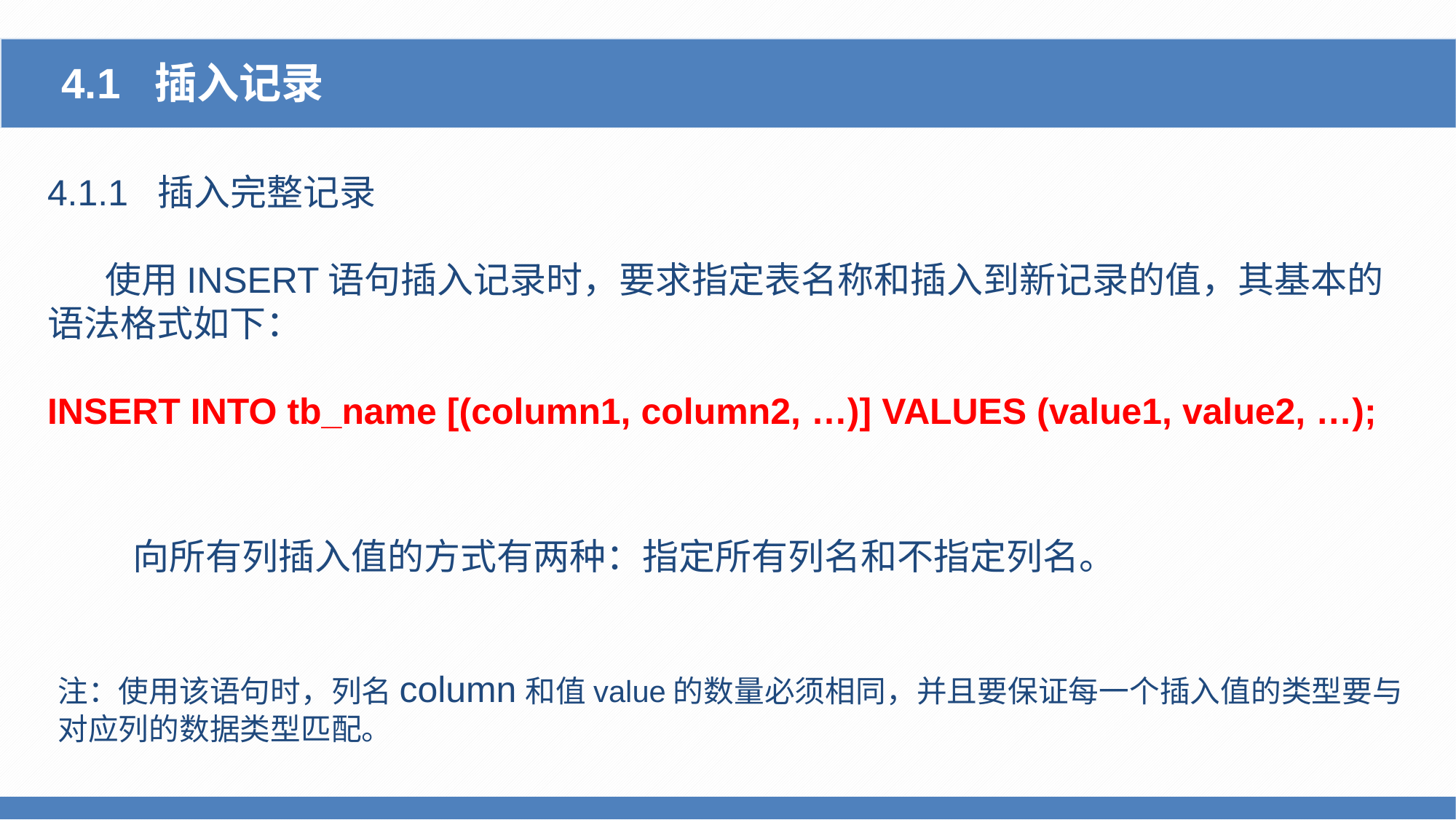

4.1  插入记录

4.1.1  插入完整记录

      使用INSERT语句插入记录时，要求指定表名称和插入到新记录的值，其基本的语法格式如下：

INSERT INTO tb_name [(column1, column2, …)] VALUES (value1, value2, …);

向所有列插入值的方式有两种：指定所有列名和不指定列名。
注：使用该语句时，列名column和值value的数量必须相同，并且要保证每一个插入值的类型要与
对应列的数据类型匹配。